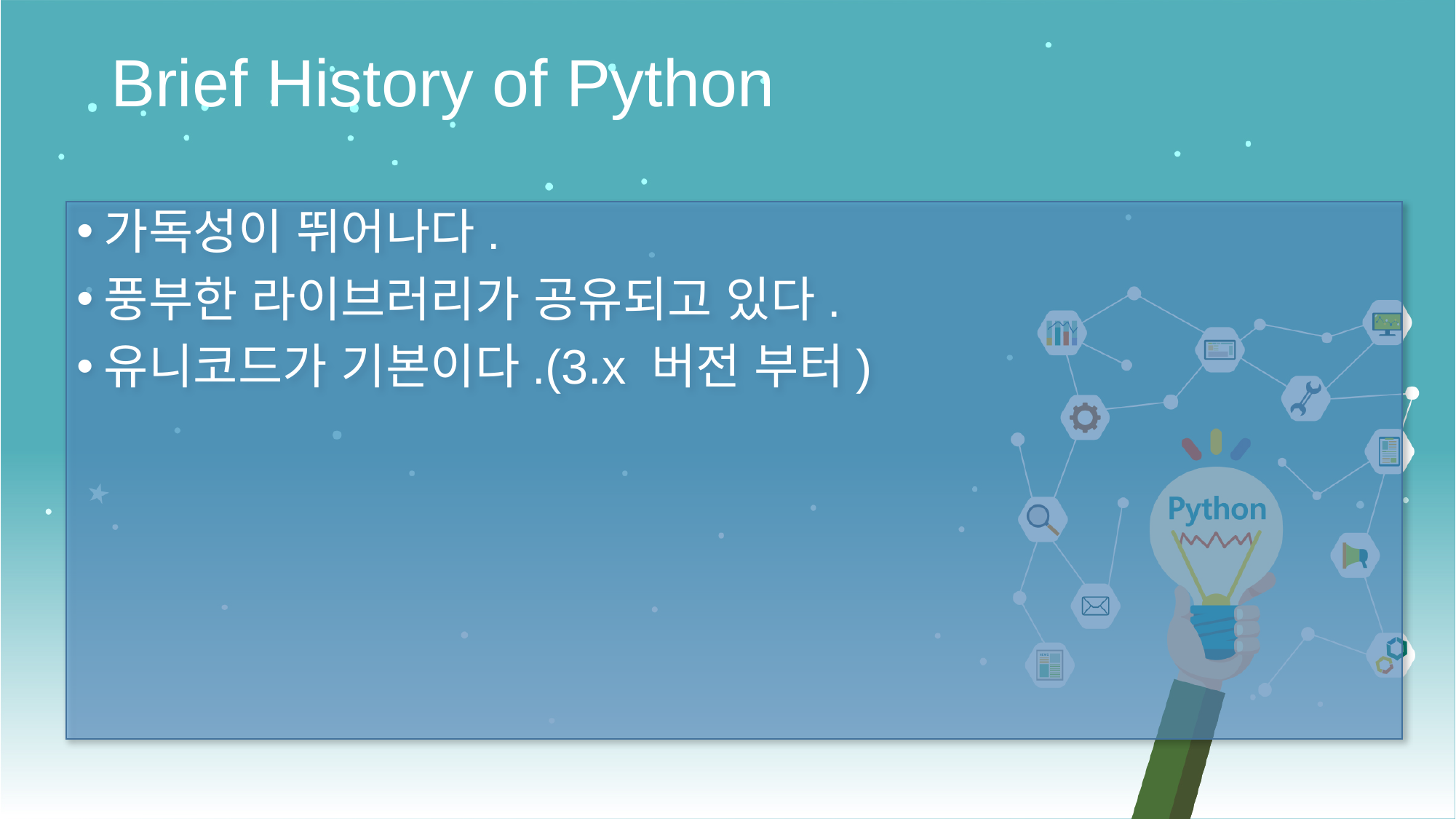

Brief History of Python
가독성이 뛰어나다.
풍부한 라이브러리가 공유되고 있다.
유니코드가 기본이다.(3.x 버전 부터)